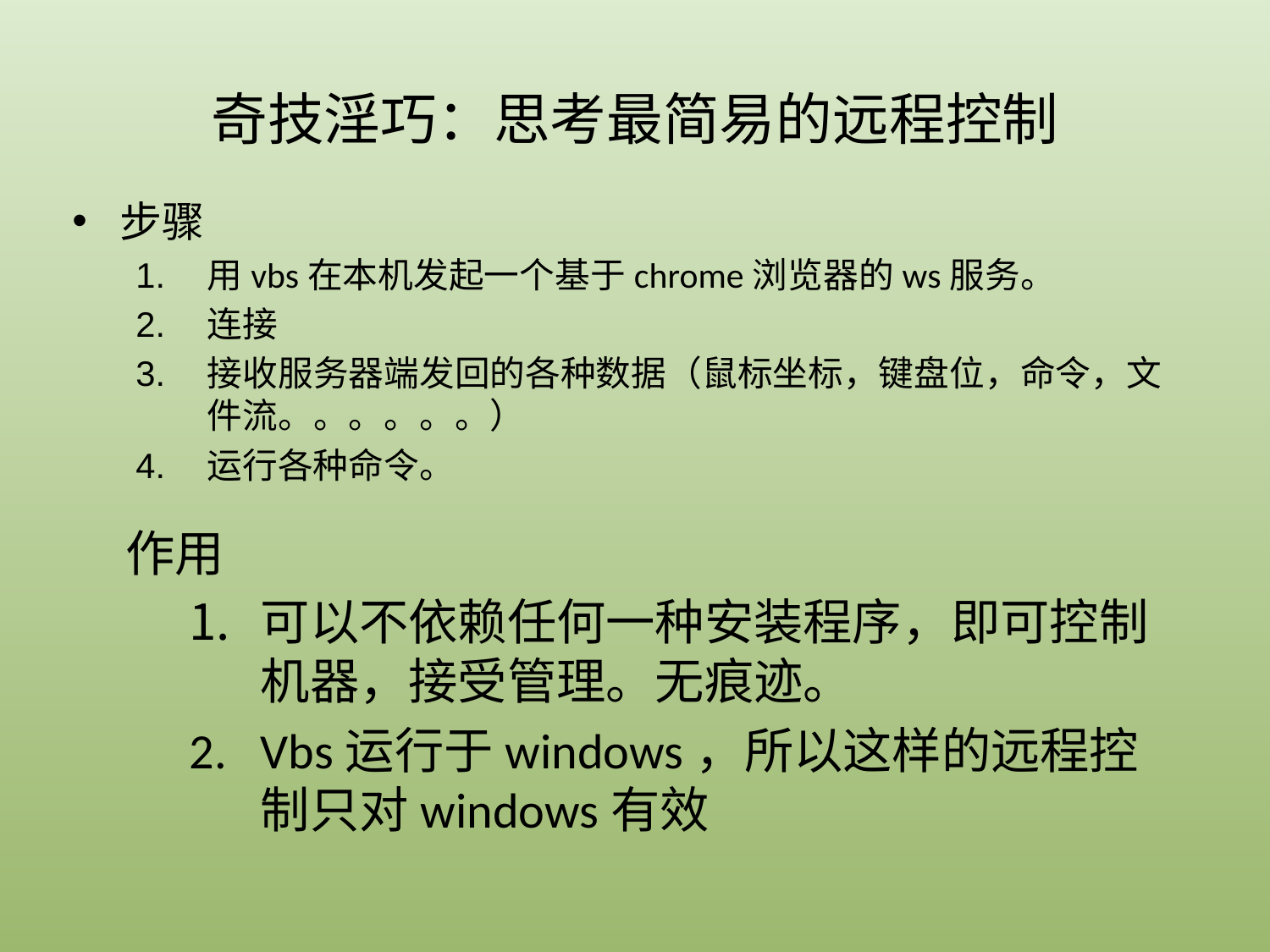

# 奇技淫巧：思考最简易的远程控制
步骤
用vbs在本机发起一个基于chrome浏览器的ws服务。
连接
接收服务器端发回的各种数据（鼠标坐标，键盘位，命令，文件流。。。。。。）
运行各种命令。
作用
可以不依赖任何一种安装程序，即可控制机器，接受管理。无痕迹。
Vbs运行于windows，所以这样的远程控制只对windows有效